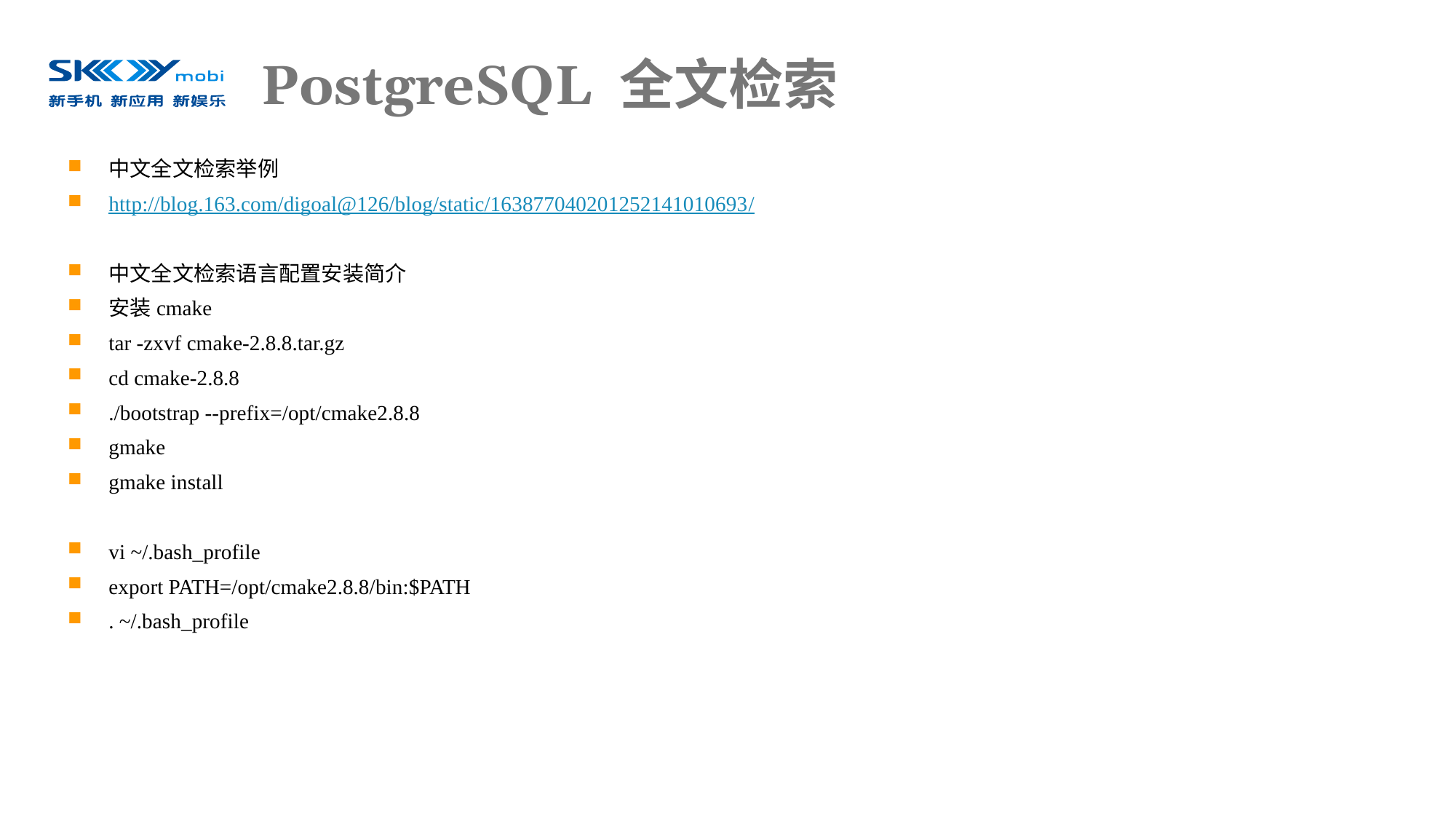

# PostgreSQL 全文检索
中文全文检索举例
http://blog.163.com/digoal@126/blog/static/163877040201252141010693/

中文全文检索语言配置安装简介
安装cmake
tar -zxvf cmake-2.8.8.tar.gz
cd cmake-2.8.8
./bootstrap --prefix=/opt/cmake2.8.8
gmake
gmake install

vi ~/.bash_profile
export PATH=/opt/cmake2.8.8/bin:$PATH
. ~/.bash_profile